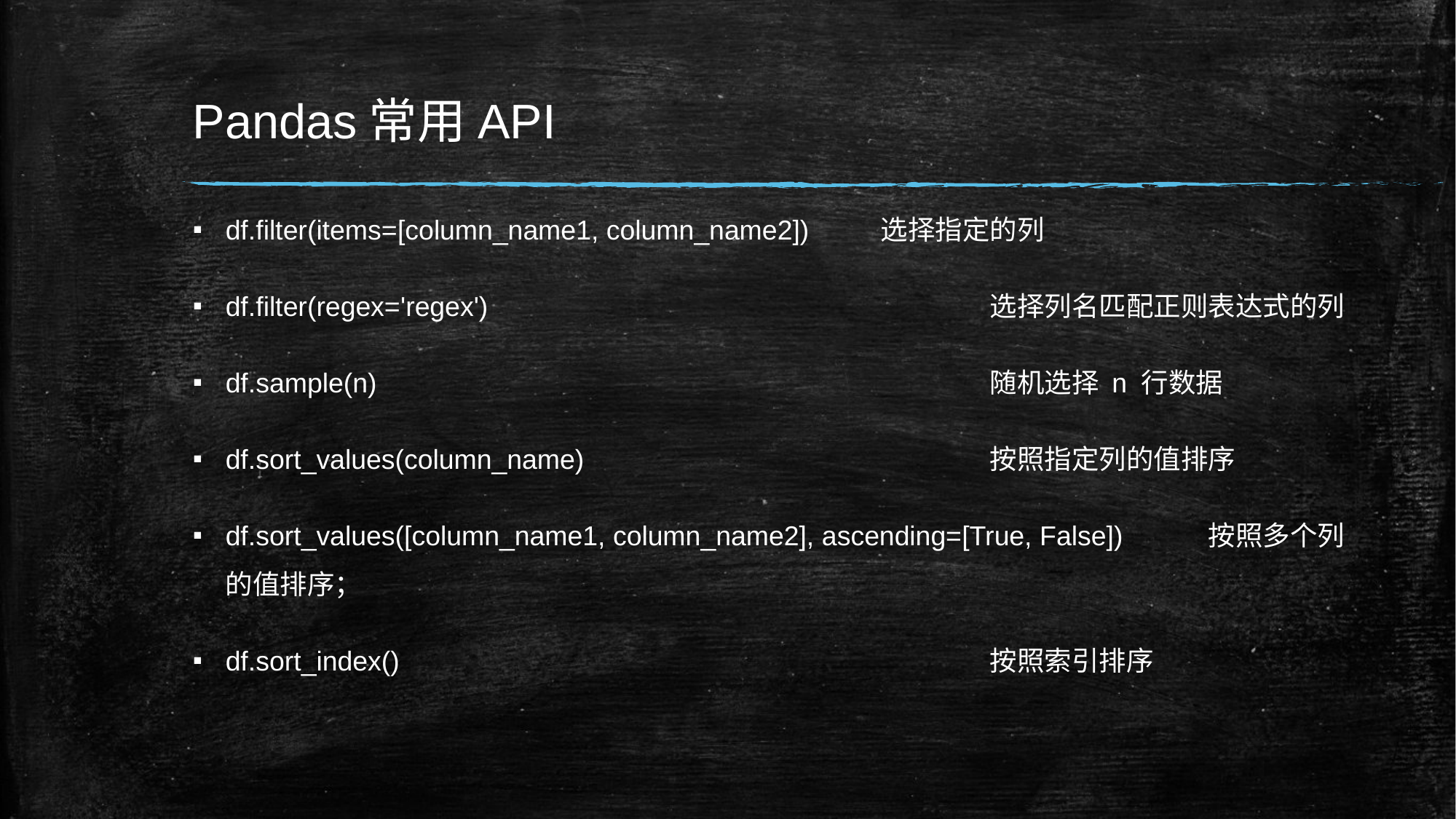

# Pandas常用API
df.filter(items=[column_name1, column_name2])	选择指定的列
df.filter(regex='regex')					选择列名匹配正则表达式的列
df.sample(n)						随机选择 n 行数据
df.sort_values(column_name)				按照指定列的值排序
df.sort_values([column_name1, column_name2], ascending=[True, False])	按照多个列的值排序；
df.sort_index()						按照索引排序